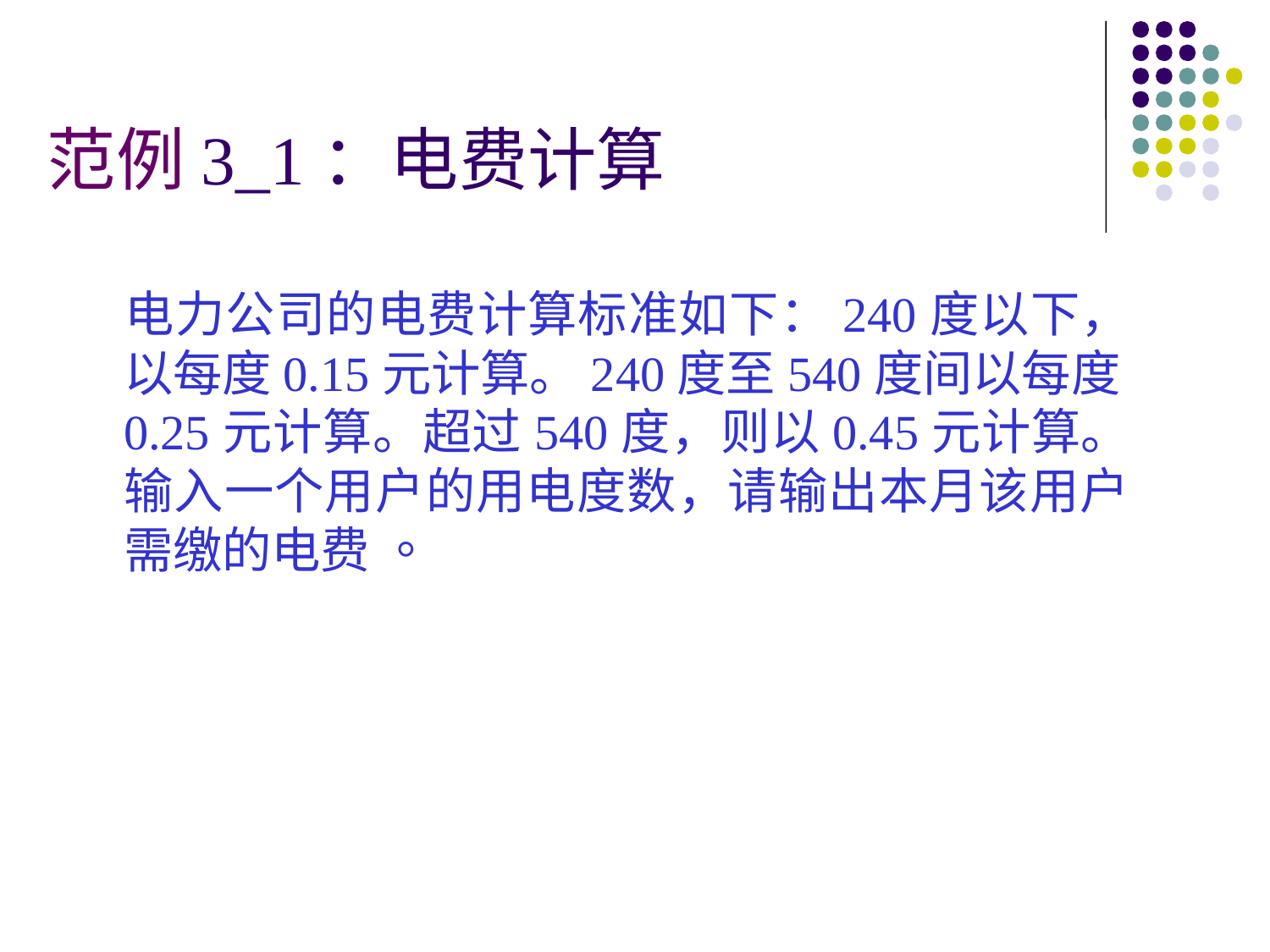

# 范例3_1：电费计算
	电力公司的电费计算标准如下：240度以下，以每度0.15元计算。240度至540度间以每度0.25元计算。超过540度，则以0.45元计算。输入一个用户的用电度数，请输出本月该用户需缴的电费 。
6